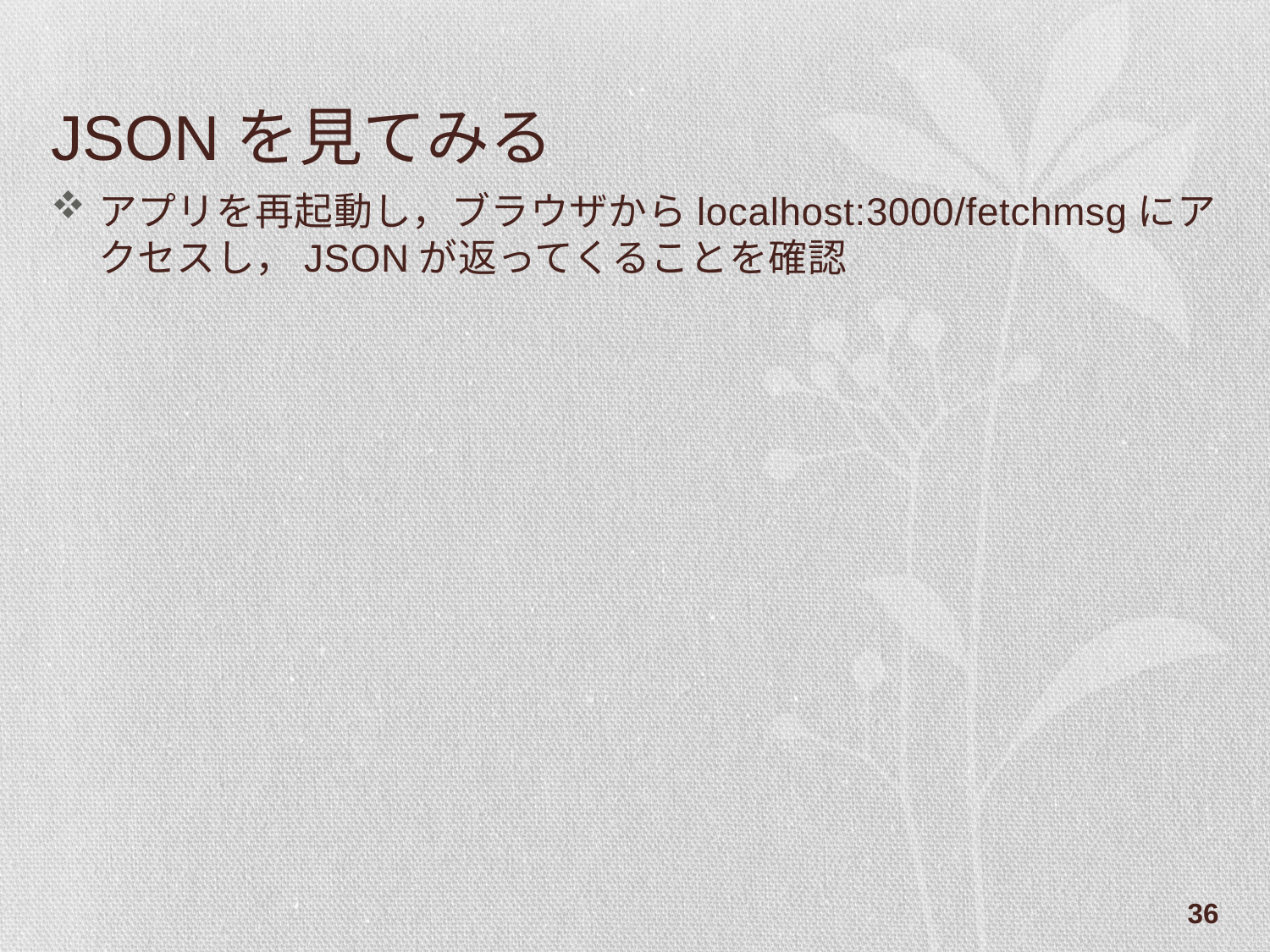

# JSONを見てみる
アプリを再起動し，ブラウザからlocalhost:3000/fetchmsgにアクセスし，JSONが返ってくることを確認
36